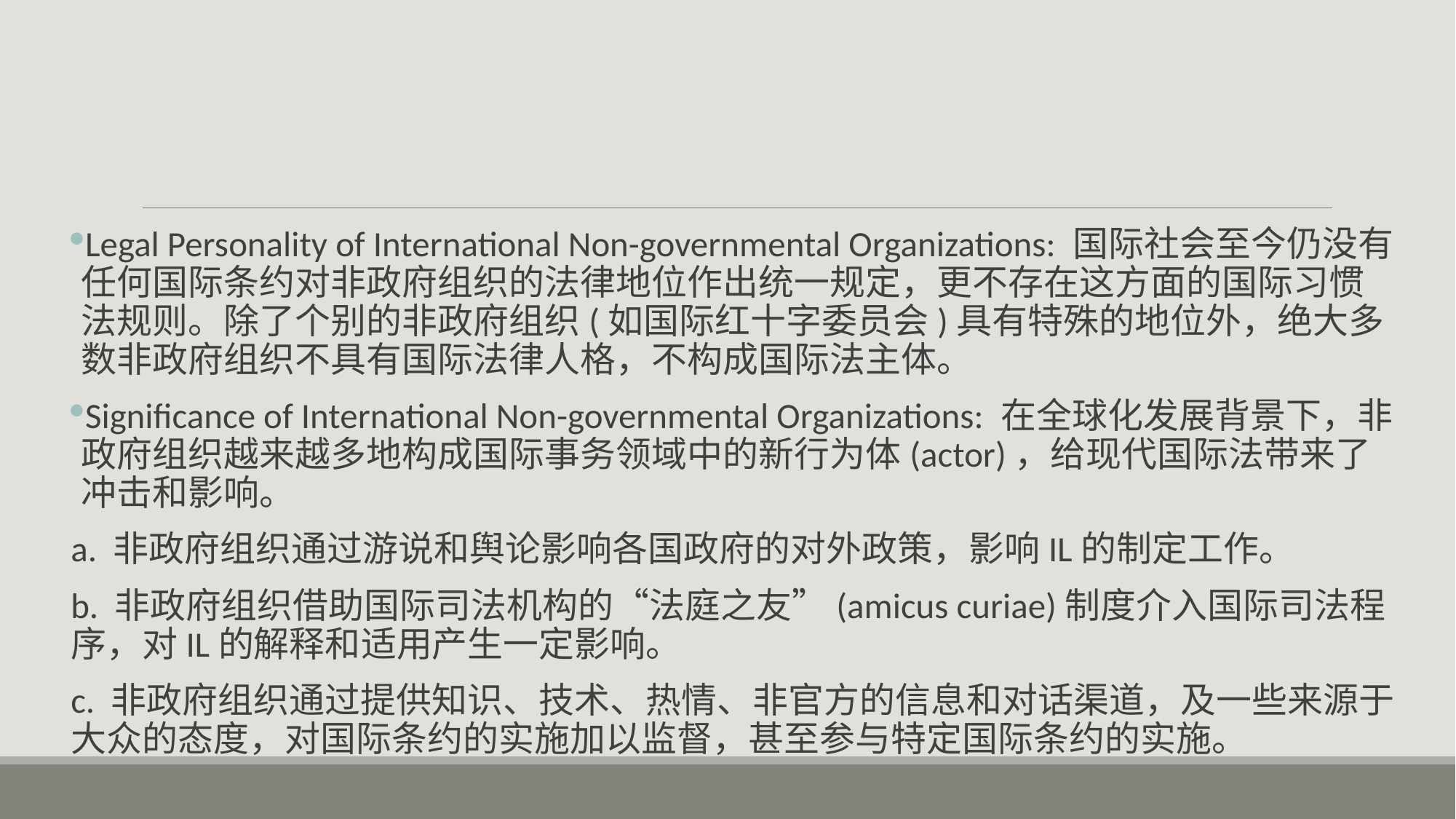

#
Legal Personality of International Non-governmental Organizations: 国际社会至今仍没有任何国际条约对非政府组织的法律地位作出统一规定，更不存在这方面的国际习惯法规则。除了个别的非政府组织(如国际红十字委员会)具有特殊的地位外，绝大多数非政府组织不具有国际法律人格，不构成国际法主体。
Significance of International Non-governmental Organizations: 在全球化发展背景下，非政府组织越来越多地构成国际事务领域中的新行为体(actor)，给现代国际法带来了冲击和影响。
a. 非政府组织通过游说和舆论影响各国政府的对外政策，影响IL的制定工作。
b. 非政府组织借助国际司法机构的“法庭之友”(amicus curiae)制度介入国际司法程序，对IL的解释和适用产生一定影响。
c. 非政府组织通过提供知识、技术、热情、非官方的信息和对话渠道，及一些来源于大众的态度，对国际条约的实施加以监督，甚至参与特定国际条约的实施。